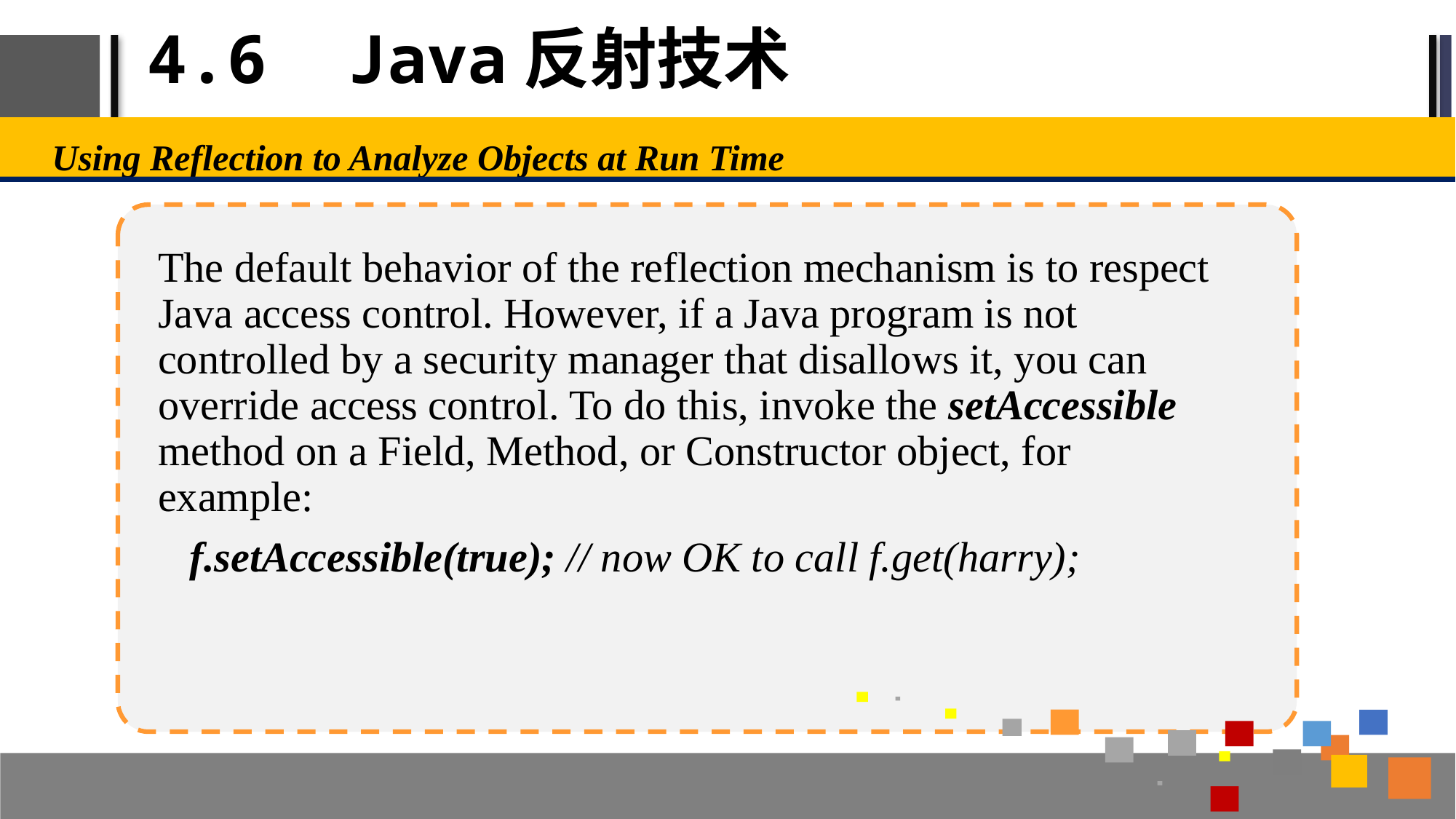

# 4.6  Java反射技术

Using Reflection to Analyze Objects at Run Time

The default behavior of the reflection mechanism is to respect Java access control. However, if a Java program is not controlled by a security manager that disallows it, you can override access control. To do this, invoke the setAccessible method on a Field, Method, or Constructor object, for example:
   f.setAccessible(true); // now OK to call f.get(harry);